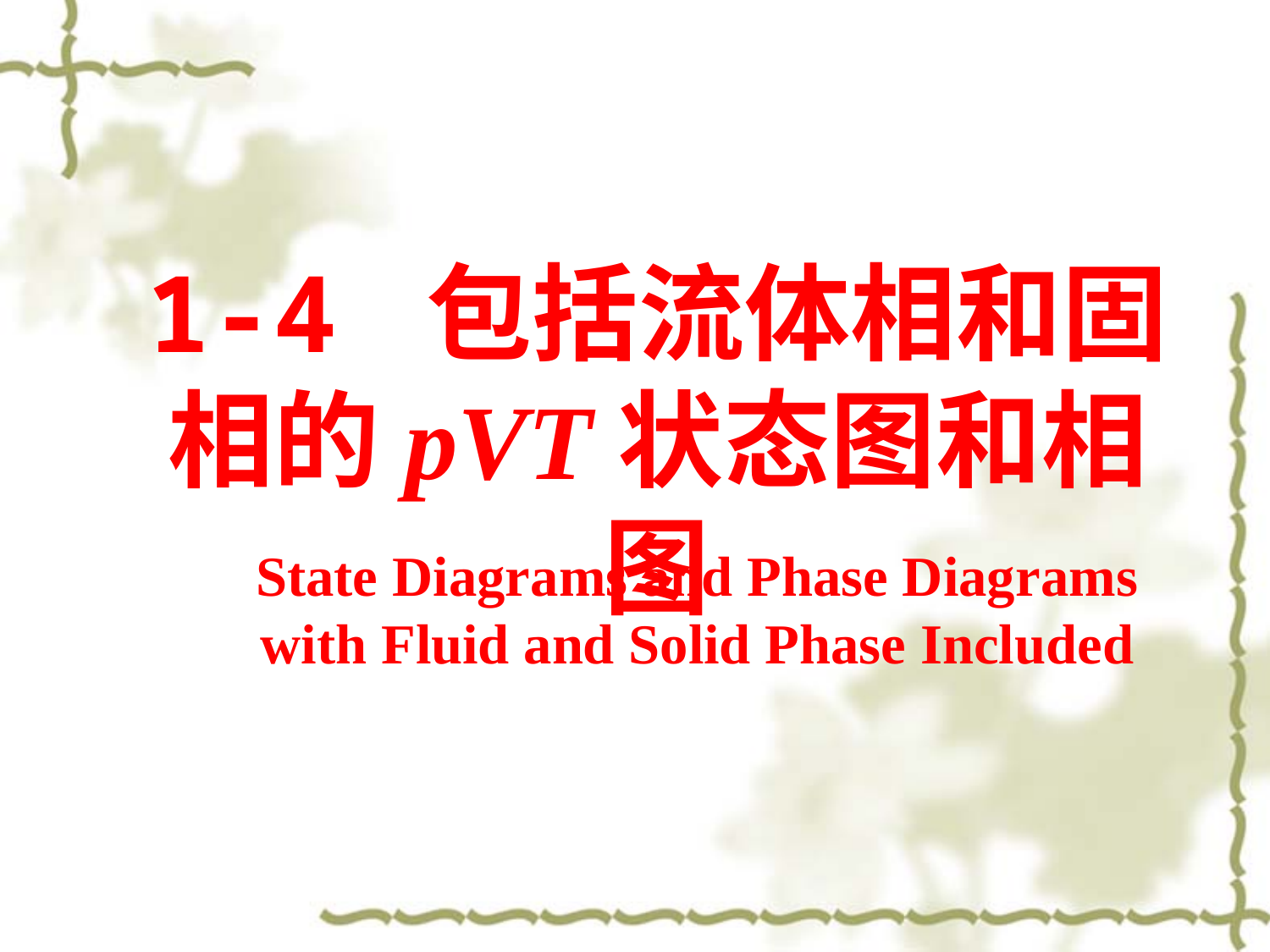

1-4 包括流体相和固相的pVT状态图和相图
State Diagrams and Phase Diagrams with Fluid and Solid Phase Included